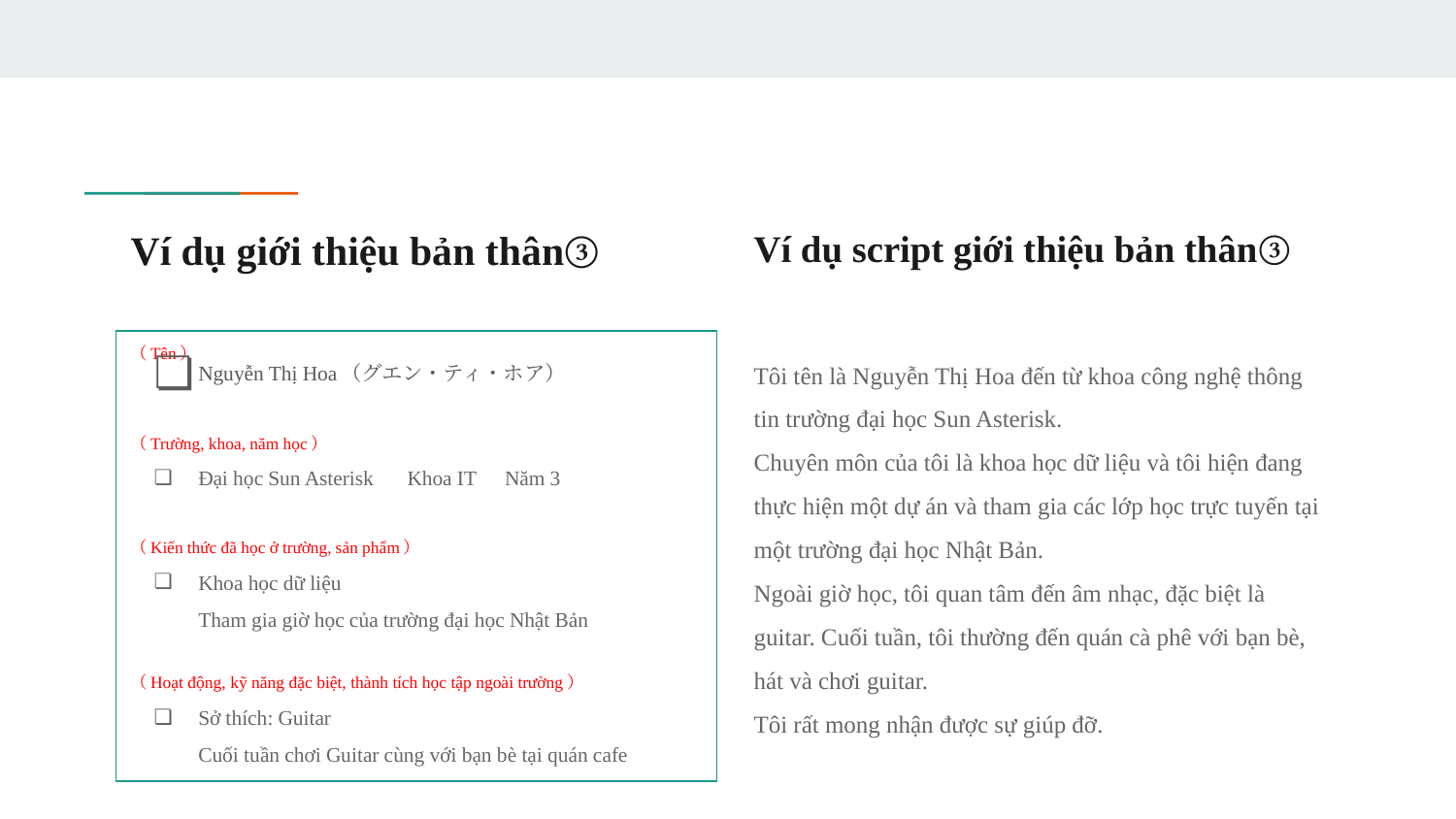

# Ví dụ giới thiệu bản thân③
Ví dụ script giới thiệu bản thân③
（Tên）
Nguyễn Thị Hoa（グエン・ティ・ホア）

（Trường, khoa, năm học）
Đại học Sun Asterisk　 Khoa IT　Năm 3

（Kiến thức đã học ở trường, sản phẩm）
Khoa học dữ liệu
Tham gia giờ học của trường đại học Nhật Bản

（Hoạt động, kỹ năng đặc biệt, thành tích học tập ngoài trường）
Sở thích: Guitar
Cuối tuần chơi Guitar cùng với bạn bè tại quán cafe
Tôi tên là Nguyễn Thị Hoa đến từ khoa công nghệ thông tin trường đại học Sun Asterisk.
Chuyên môn của tôi là khoa học dữ liệu và tôi hiện đang thực hiện một dự án và tham gia các lớp học trực tuyến tại một trường đại học Nhật Bản.
Ngoài giờ học, tôi quan tâm đến âm nhạc, đặc biệt là guitar. Cuối tuần, tôi thường đến quán cà phê với bạn bè, hát và chơi guitar.
Tôi rất mong nhận được sự giúp đỡ.